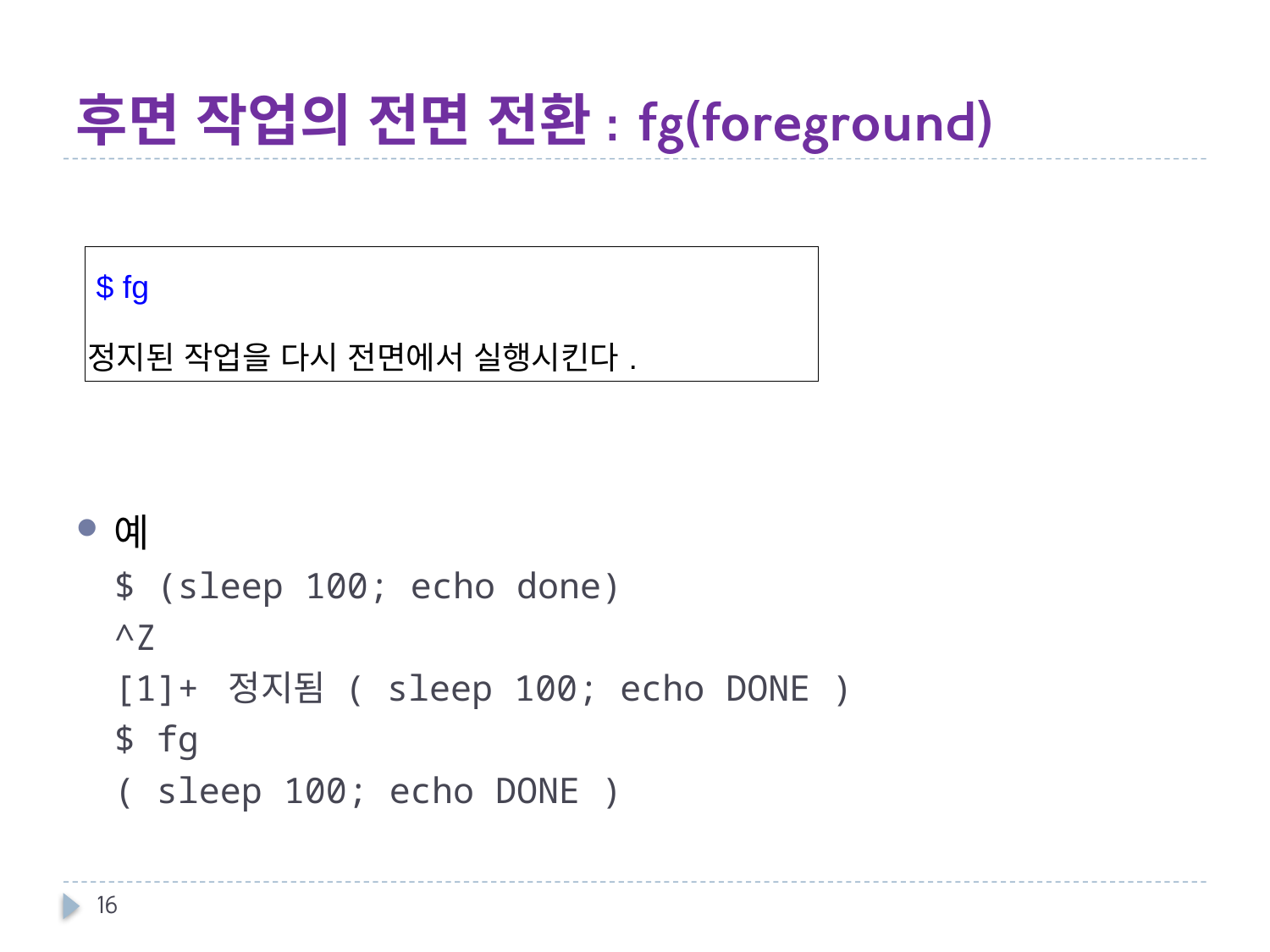

# 후면 작업의 전면 전환: fg(foreground)

예
$ (sleep 100; echo done)
^Z
[1]+ 정지됨 ( sleep 100; echo DONE )
$ fg
( sleep 100; echo DONE )

| $ fg 정지된 작업을 다시 전면에서 실행시킨다. |
| --- |
16